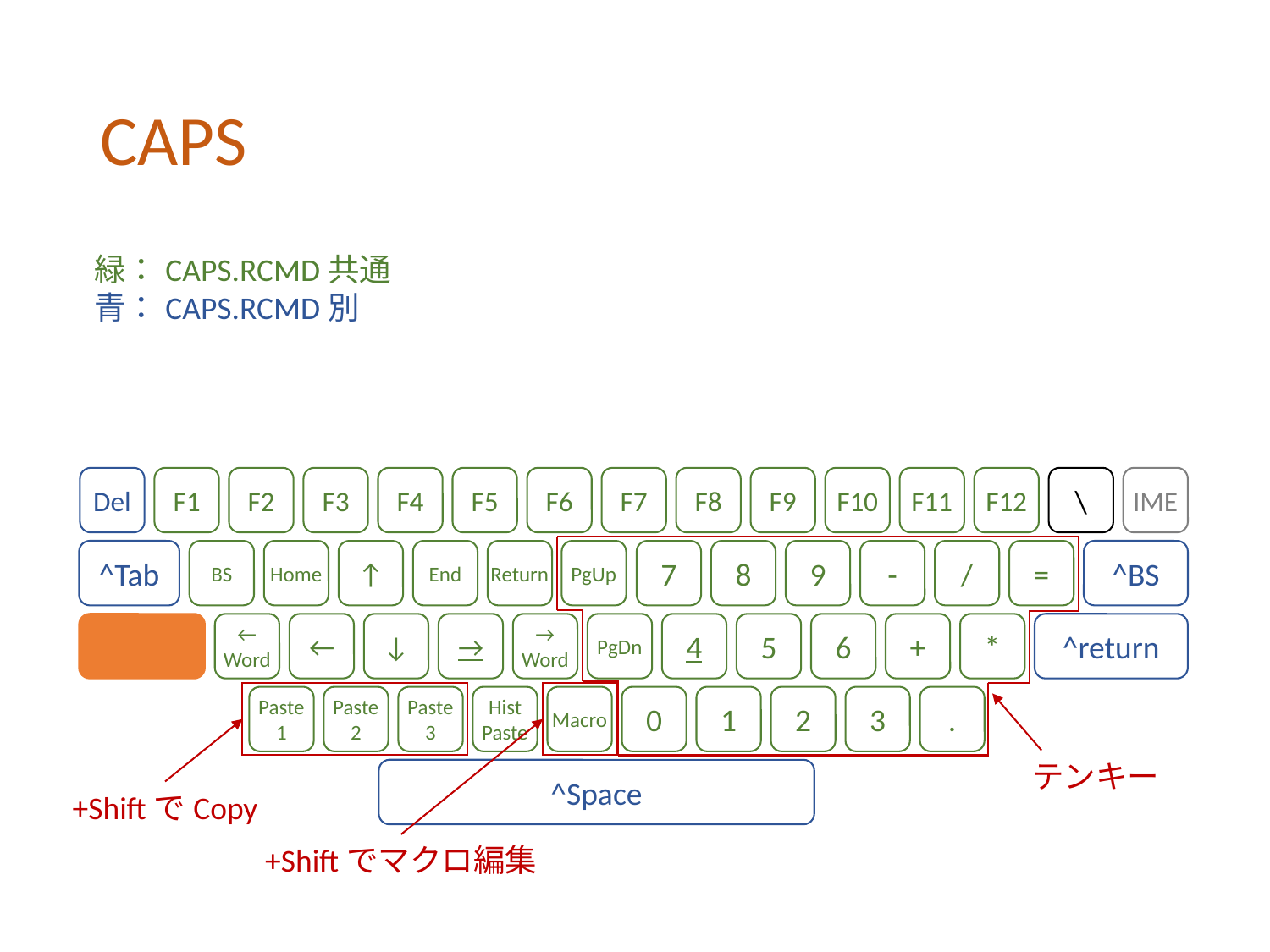

# CAPS
緑：CAPS.RCMD共通
青：CAPS.RCMD別
Del
F1
F2
F3
F4
F5
F6
F7
F8
F9
F10
F11
F12
\
IME
^Tab
BS
Home
↑
End
Return
PgUp
7
8
9
-
/
=
^BS

←
Word
←
↓
→
→
Word
PgDn
4
5
6
+
*
^return

Paste
1
Paste
2
Paste
3
Hist
Paste
Macro
0
1
2
3
.
テンキー
^Space
+ShiftでCopy
+Shiftでマクロ編集